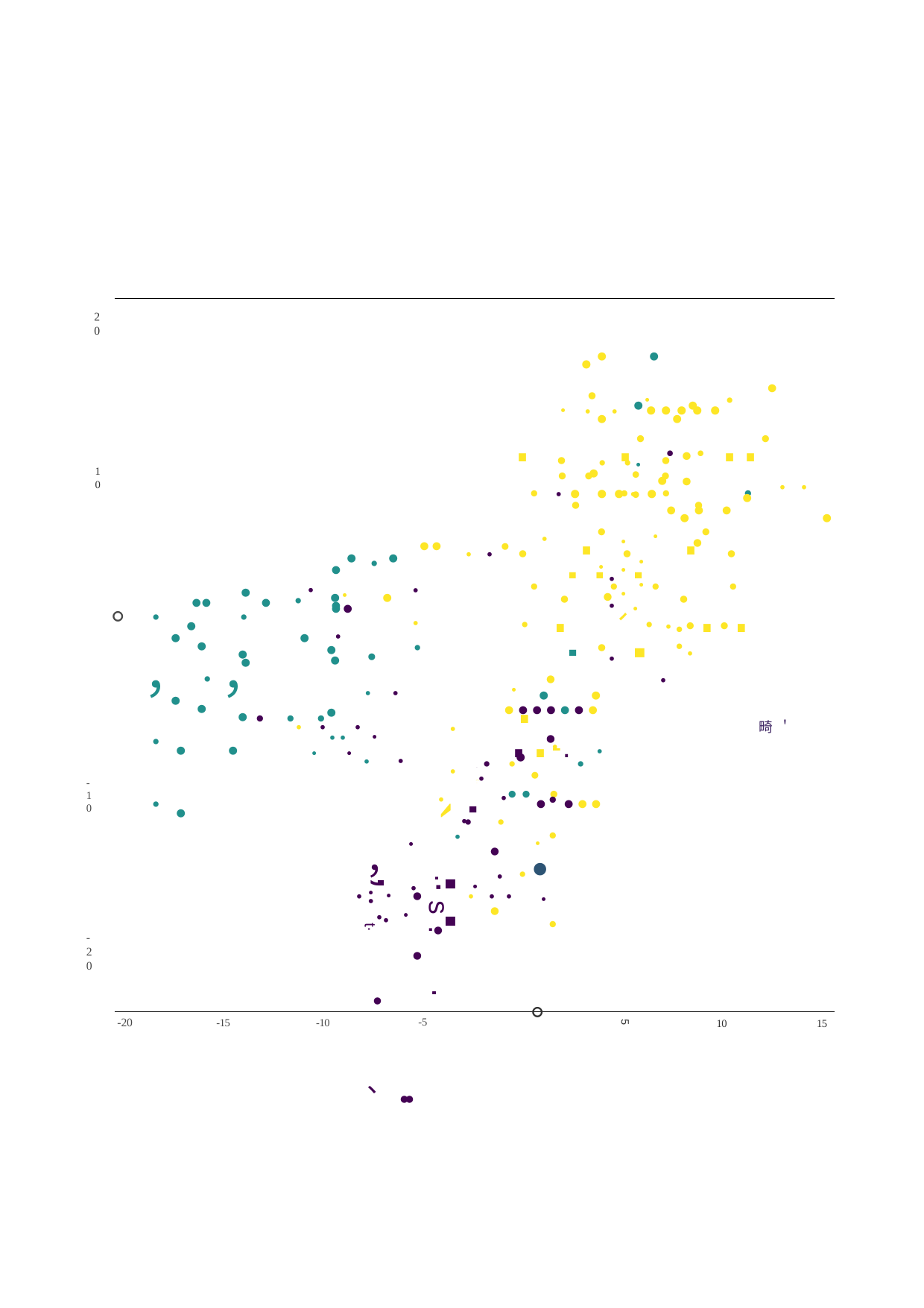

．．．．．••• ．：
20
．．．．．••
．．．.....•.•..:.•
．
•
.．.•．..•．.•．.•．•·．•:•·•· ·
•．••．••．••．•
．
10
．．
．．
．
．
．．
•••
．
．．．
•．• ．．
••
． ．．．、
．•	． •••
．．
．．．
••
．．． ．．
．．
. :
．．	．
•．•，•，•．．•．
••
•
．
••
．．
．
．．
．．
．．
。
．
．．．
．．
. .
．．．．
．
..-.
．	．••．• • •	•
．
•••••••
畸＇
．．．．．
．
．
．
．．．
．
.  ( .
•••••••
．
-10
••．•
．
．
．．．
.`
．．．
．
．
．．
，
．
．
·· s .
. .,
．． ．．
．．．
．．
．
．..、．．
t·
-20
。

-20
-5
-15
-10
10
15
5